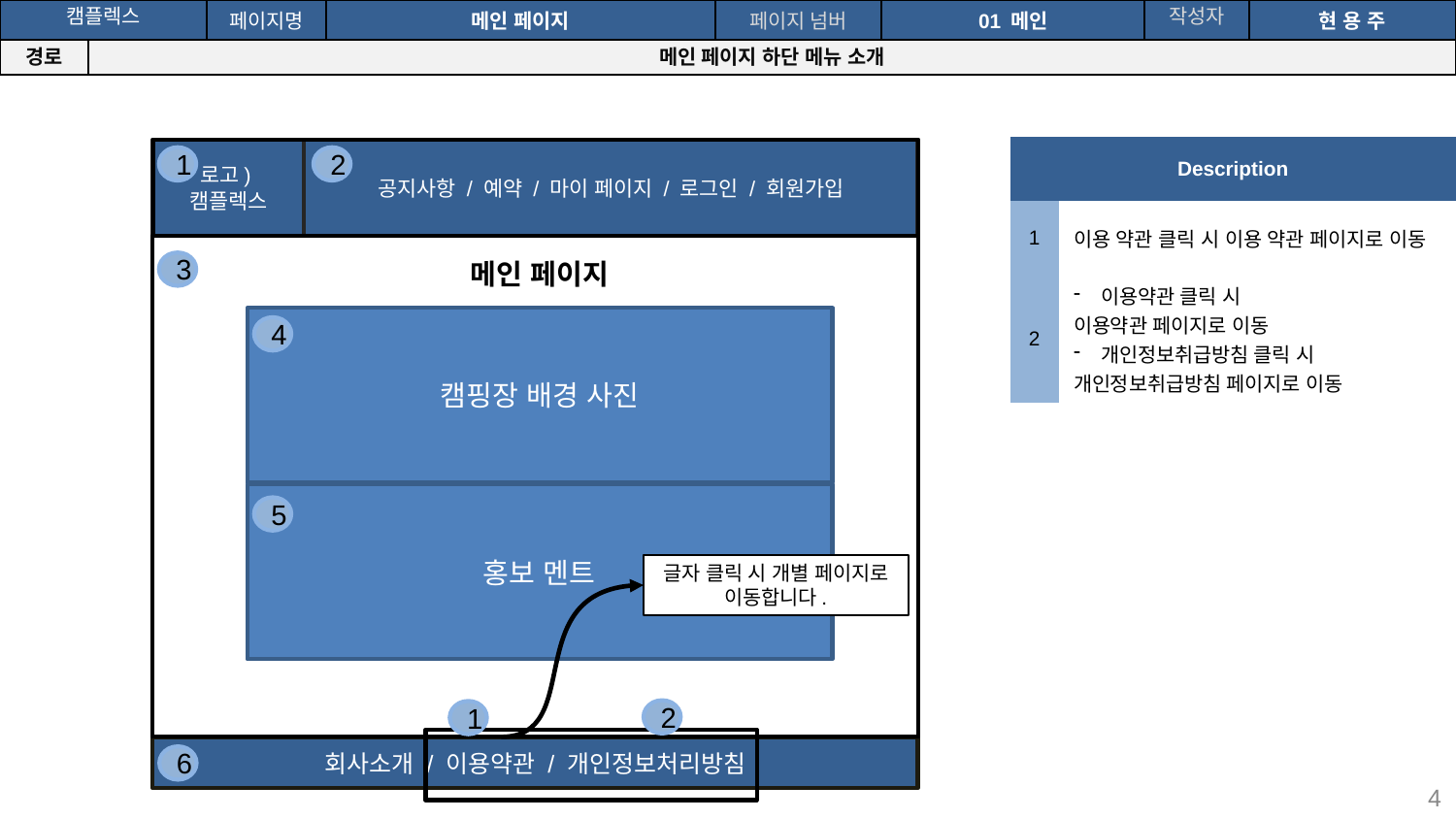

공간(오피스) 대여 시스템
| 캠플렉스 |  | 페이지명 | 메인 페이지 | 페이지 넘버 | 01 메인 | 작성자 | 현 용 주 |
| --- | --- | --- | --- | --- | --- | --- | --- |
| 경로 | 메인 페이지 하단 메뉴 소개 |  |  |  |  |  |  |
| Description |  |
| --- | --- |
| 1 | 이용 약관 클릭 시 이용 약관 페이지로 이동 |
| 2 | 이용약관 클릭 시 이용약관 페이지로 이동 개인정보취급방침 클릭 시 개인정보취급방침 페이지로 이동 |
로고)
캠플렉스
공지사항 / 예약 / 마이 페이지 / 로그인 / 회원가입
회사소개 / 이용약관 / 개인정보처리방침

1
2

메인 페이지
3
캠핑장 배경 사진
4
홍보 멘트
5
글자 클릭 시 개별 페이지로 이동합니다.
2
1

6
4